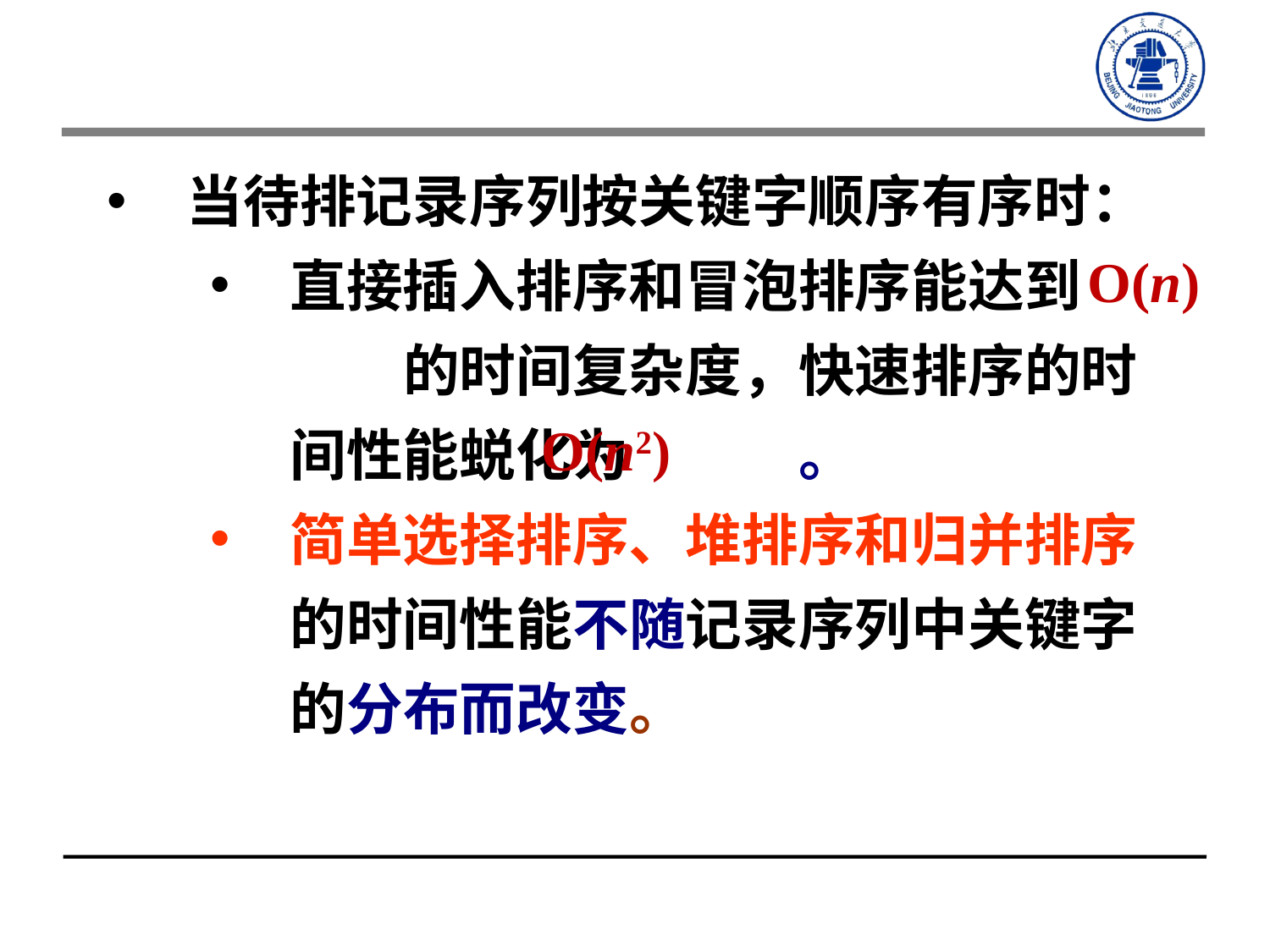

当待排记录序列按关键字顺序有序时：
直接插入排序和冒泡排序能达到　　　的时间复杂度，快速排序的时间性能蜕化为　　　。
简单选择排序、堆排序和归并排序的时间性能不随记录序列中关键字的分布而改变。

O(n)
O(n2)